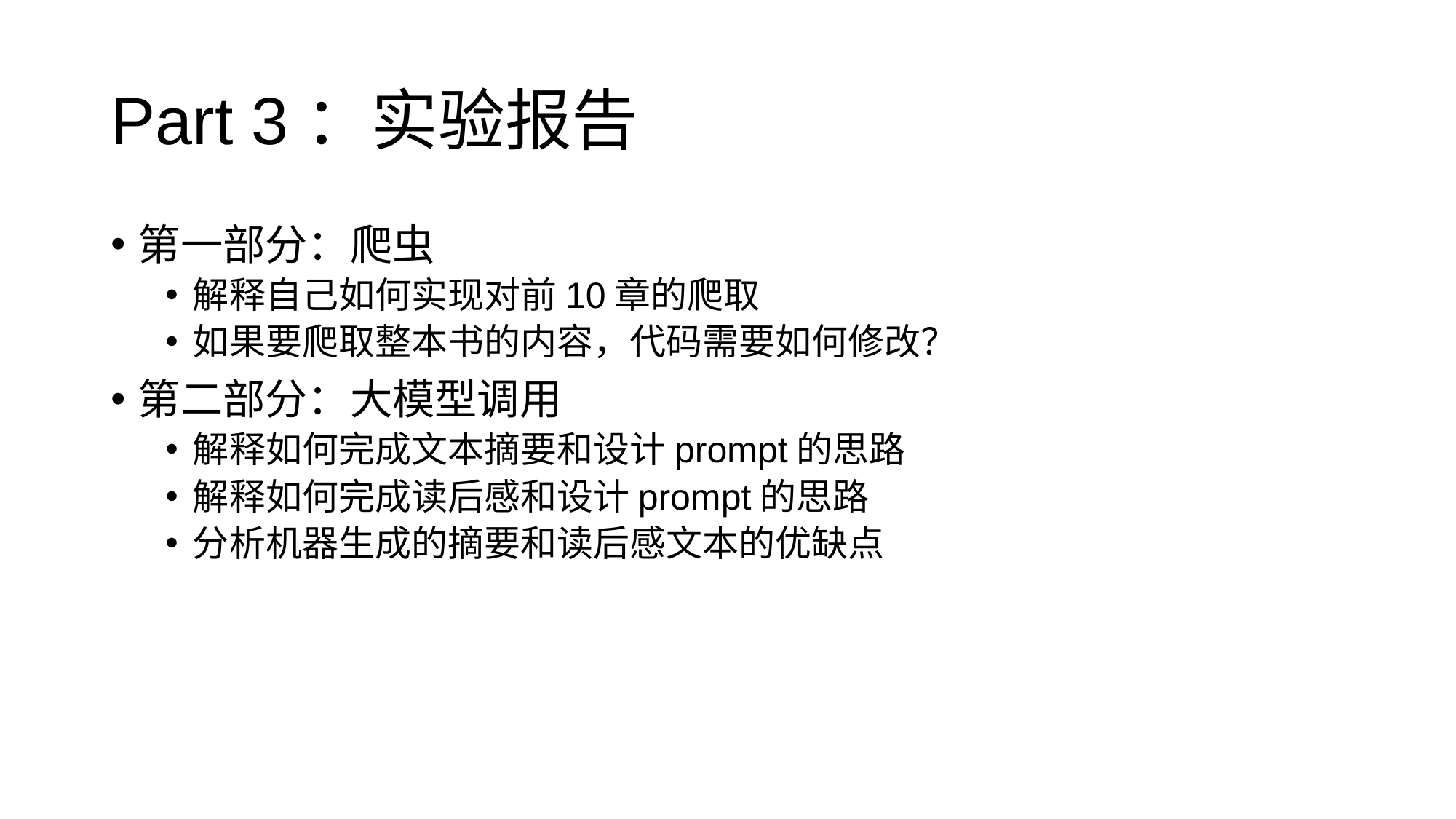

# Part 3：实验报告
第一部分：爬虫
解释自己如何实现对前10章的爬取
如果要爬取整本书的内容，代码需要如何修改？
第二部分：大模型调用
解释如何完成文本摘要和设计prompt的思路
解释如何完成读后感和设计prompt的思路
分析机器生成的摘要和读后感文本的优缺点